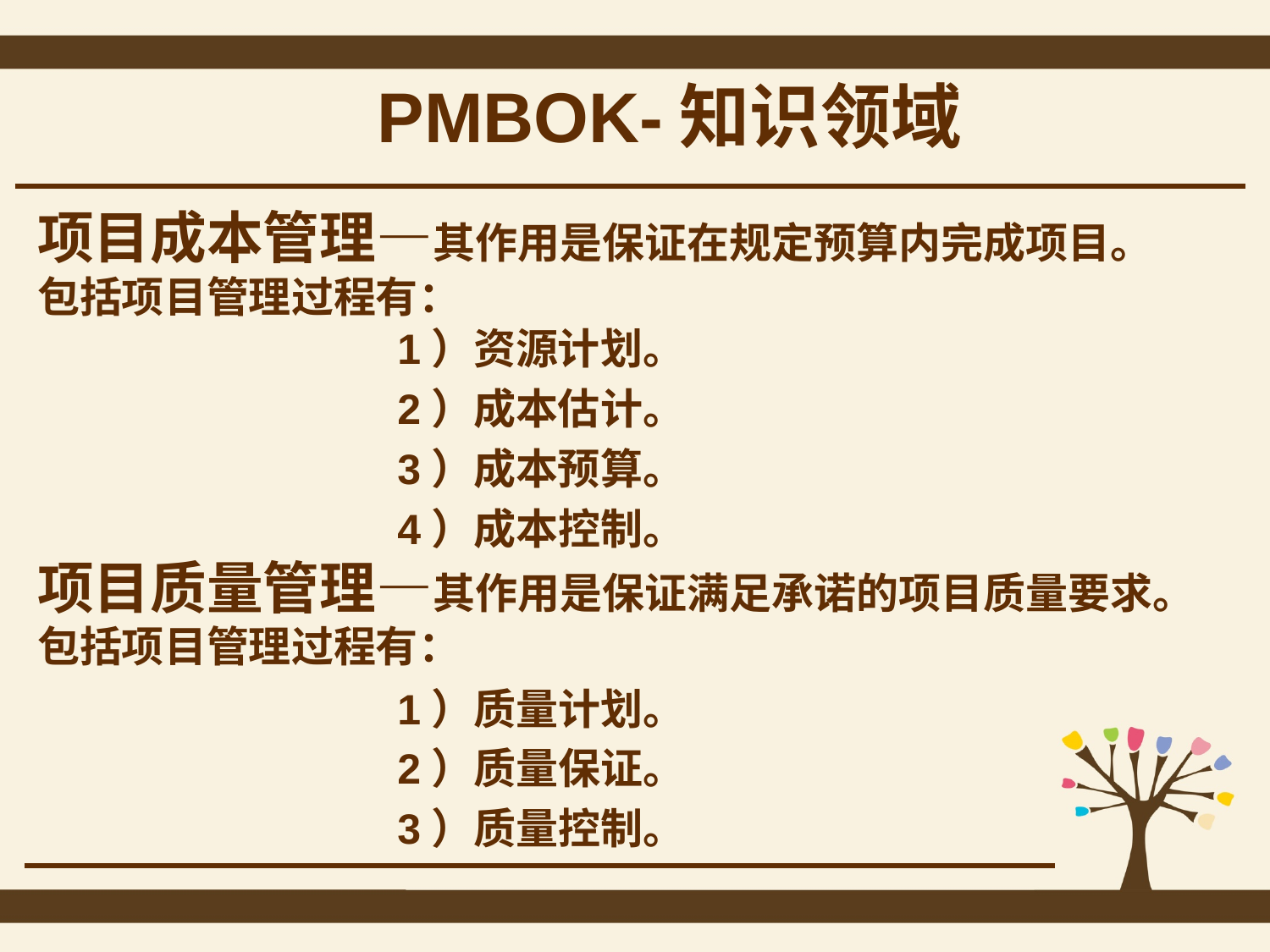

PMBOK-知识领域
项目成本管理—其作用是保证在规定预算内完成项目。包括项目管理过程有：
1）资源计划。
2）成本估计。
3）成本预算。
4）成本控制。
项目质量管理—其作用是保证满足承诺的项目质量要求。包括项目管理过程有：
1）质量计划。
2）质量保证。
3）质量控制。